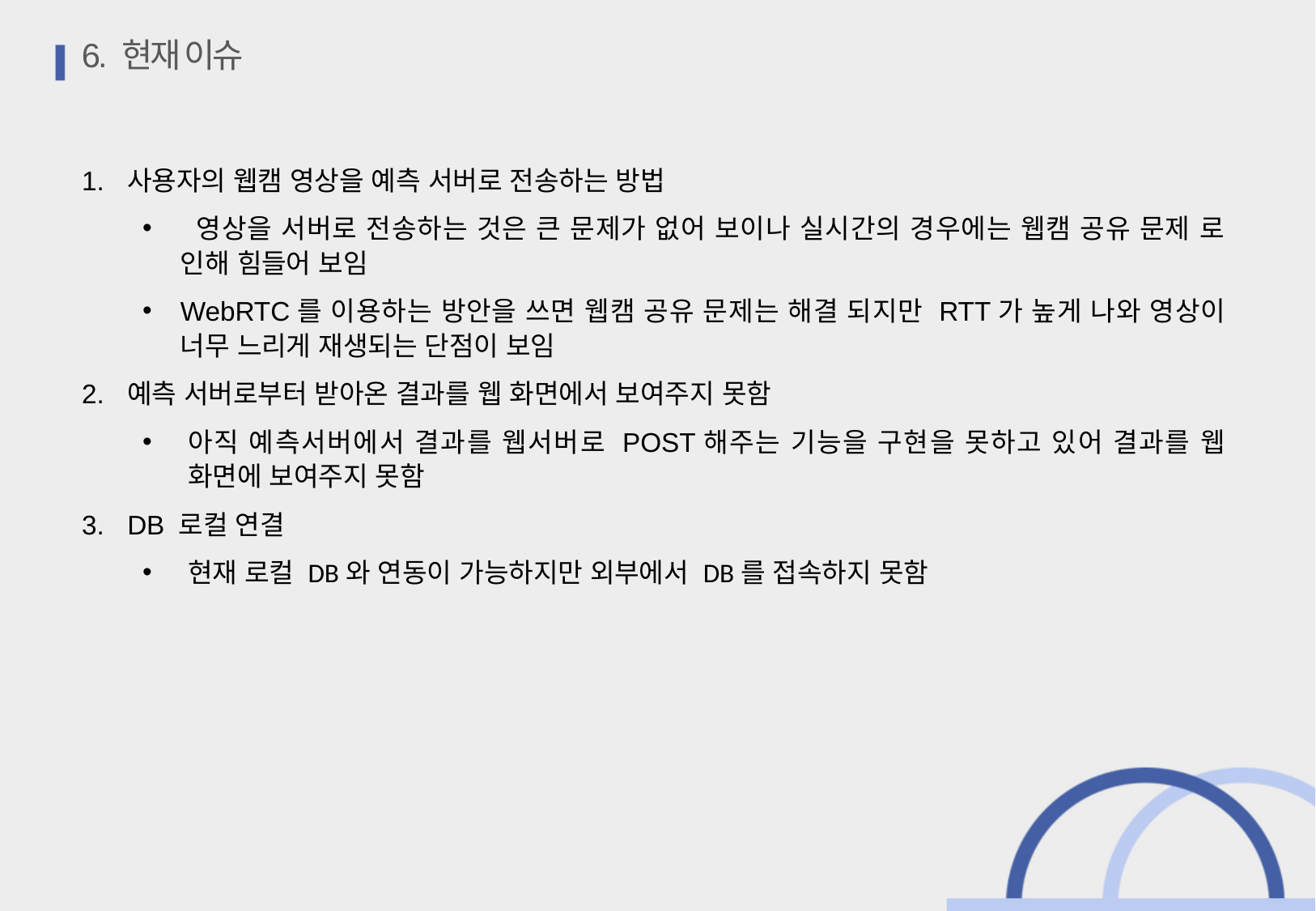

6. 현재 이슈
사용자의 웹캠 영상을 예측 서버로 전송하는 방법
 영상을 서버로 전송하는 것은 큰 문제가 없어 보이나 실시간의 경우에는 웹캠 공유 문제 로 인해 힘들어 보임
WebRTC를 이용하는 방안을 쓰면 웹캠 공유 문제는 해결 되지만 RTT가 높게 나와 영상이 너무 느리게 재생되는 단점이 보임
예측 서버로부터 받아온 결과를 웹 화면에서 보여주지 못함
아직 예측서버에서 결과를 웹서버로 POST해주는 기능을 구현을 못하고 있어 결과를 웹 화면에 보여주지 못함
DB 로컬 연결
현재 로컬 DB와 연동이 가능하지만 외부에서 DB를 접속하지 못함